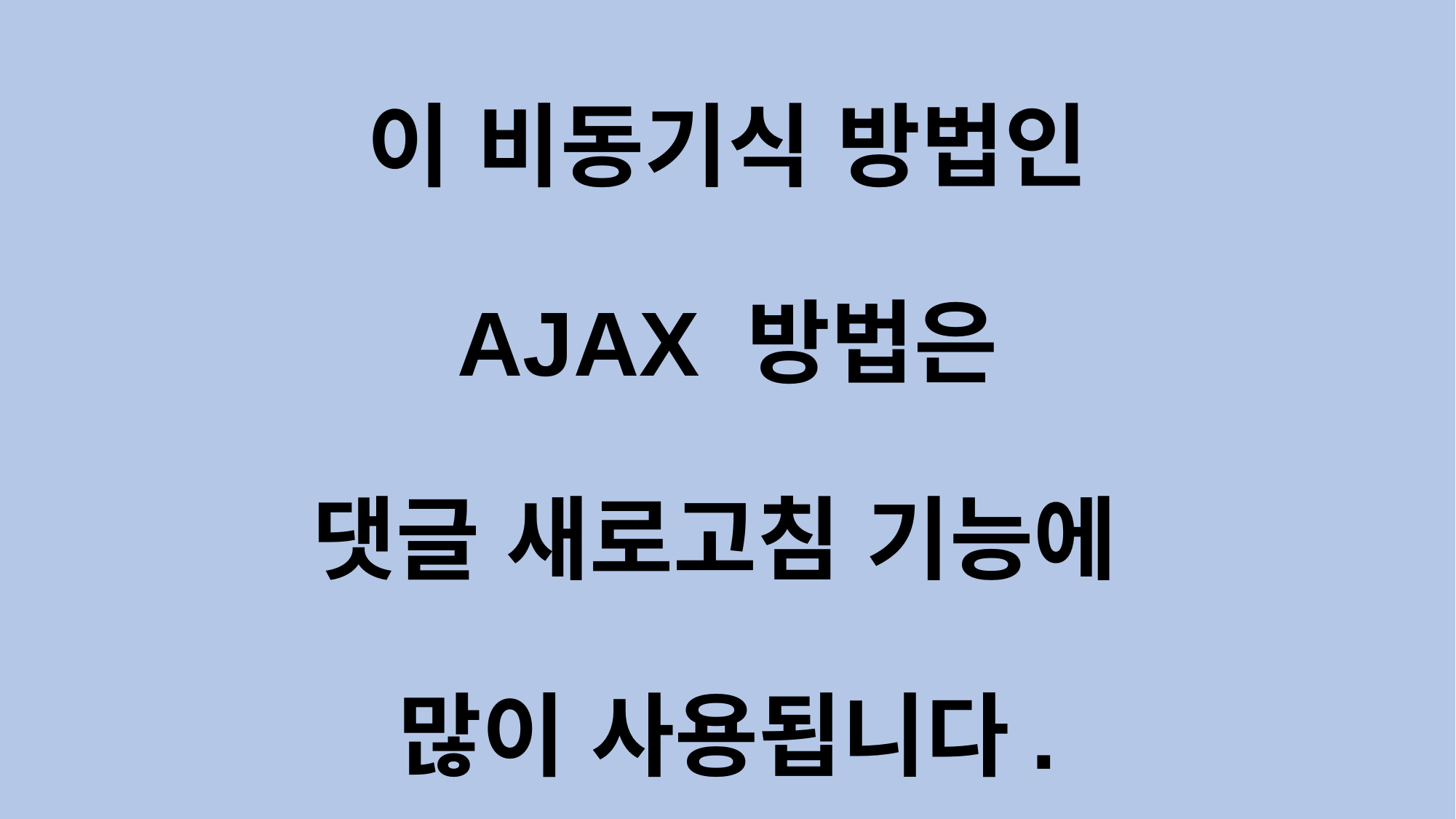

# 이 비동기식 방법인 AJAX 방법은 댓글 새로고침 기능에 많이 사용됩니다.